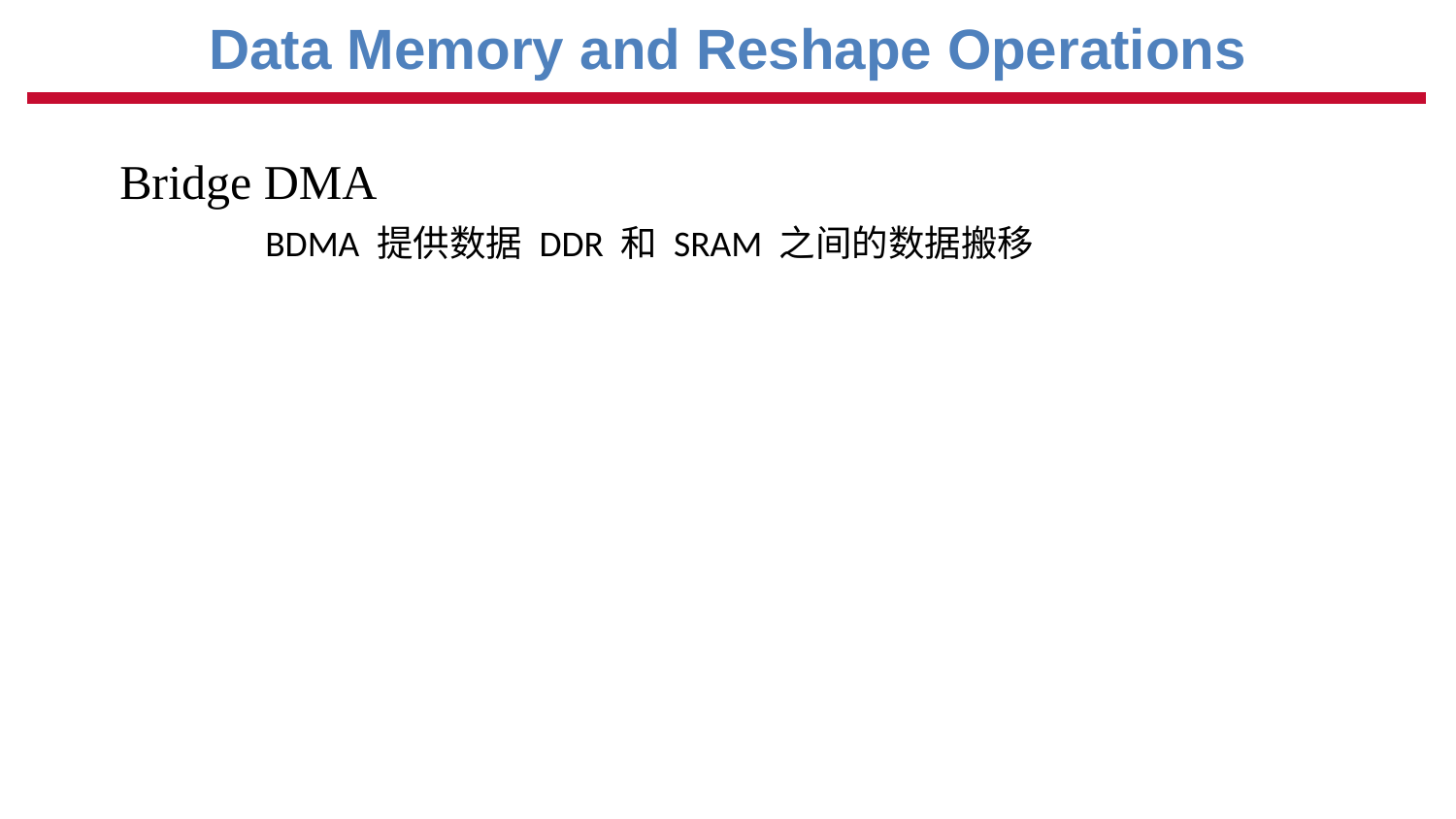

Data Memory and Reshape Operations
Bridge DMA

BDMA 提供数据 DDR 和 SRAM 之间的数据搬移
12